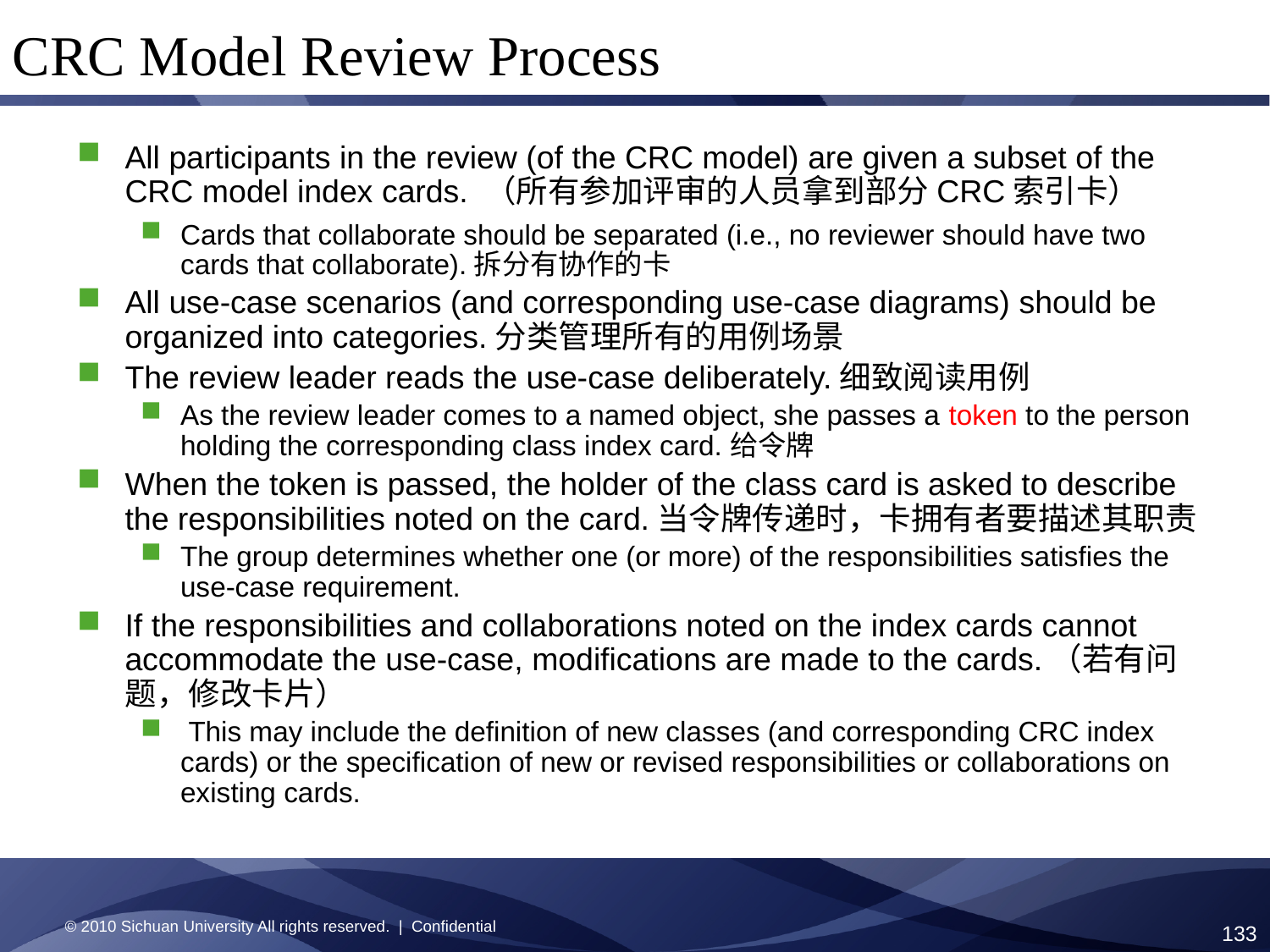

CRC Model Review Process
All participants in the review (of the CRC model) are given a subset of the CRC model index cards. （所有参加评审的人员拿到部分CRC索引卡）
Cards that collaborate should be separated (i.e., no reviewer should have two cards that collaborate).拆分有协作的卡
All use-case scenarios (and corresponding use-case diagrams) should be organized into categories.分类管理所有的用例场景
The review leader reads the use-case deliberately.细致阅读用例
As the review leader comes to a named object, she passes a token to the person holding the corresponding class index card.给令牌
When the token is passed, the holder of the class card is asked to describe the responsibilities noted on the card.当令牌传递时，卡拥有者要描述其职责
The group determines whether one (or more) of the responsibilities satisfies the use-case requirement.
If the responsibilities and collaborations noted on the index cards cannot accommodate the use-case, modifications are made to the cards.（若有问题，修改卡片）
 This may include the definition of new classes (and corresponding CRC index cards) or the specification of new or revised responsibilities or collaborations on existing cards.
© 2010 Sichuan University All rights reserved.  |  Confidential
133